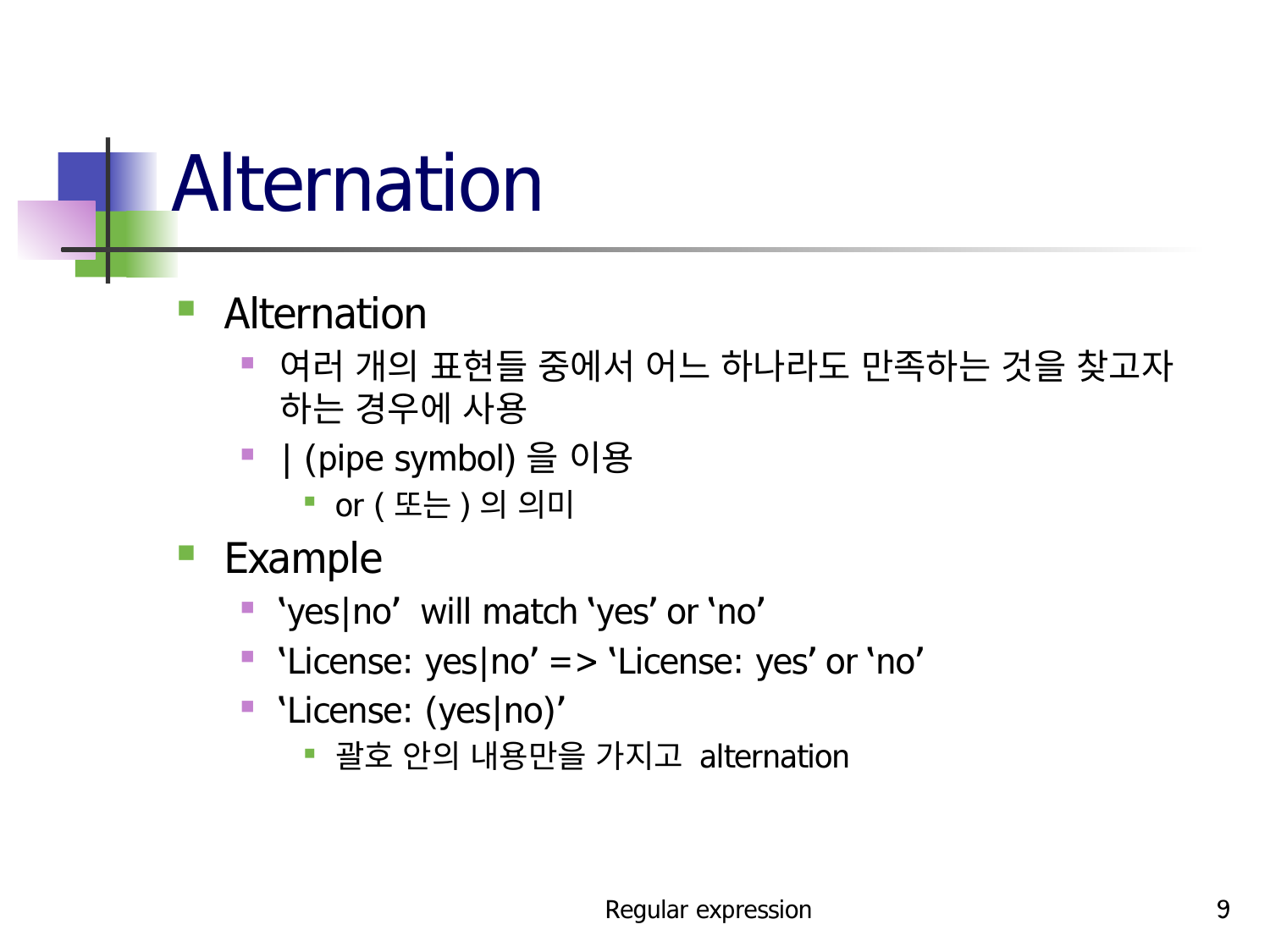

# Alternation
Alternation
여러 개의 표현들 중에서 어느 하나라도 만족하는 것을 찾고자 하는 경우에 사용
| (pipe symbol)을 이용
or (또는)의 의미
Example
‘yes|no’  will match ‘yes’ or ‘no’
‘License: yes|no’ => ‘License: yes’ or ‘no’
‘License: (yes|no)’
괄호 안의 내용만을 가지고 alternation
Regular expression
9